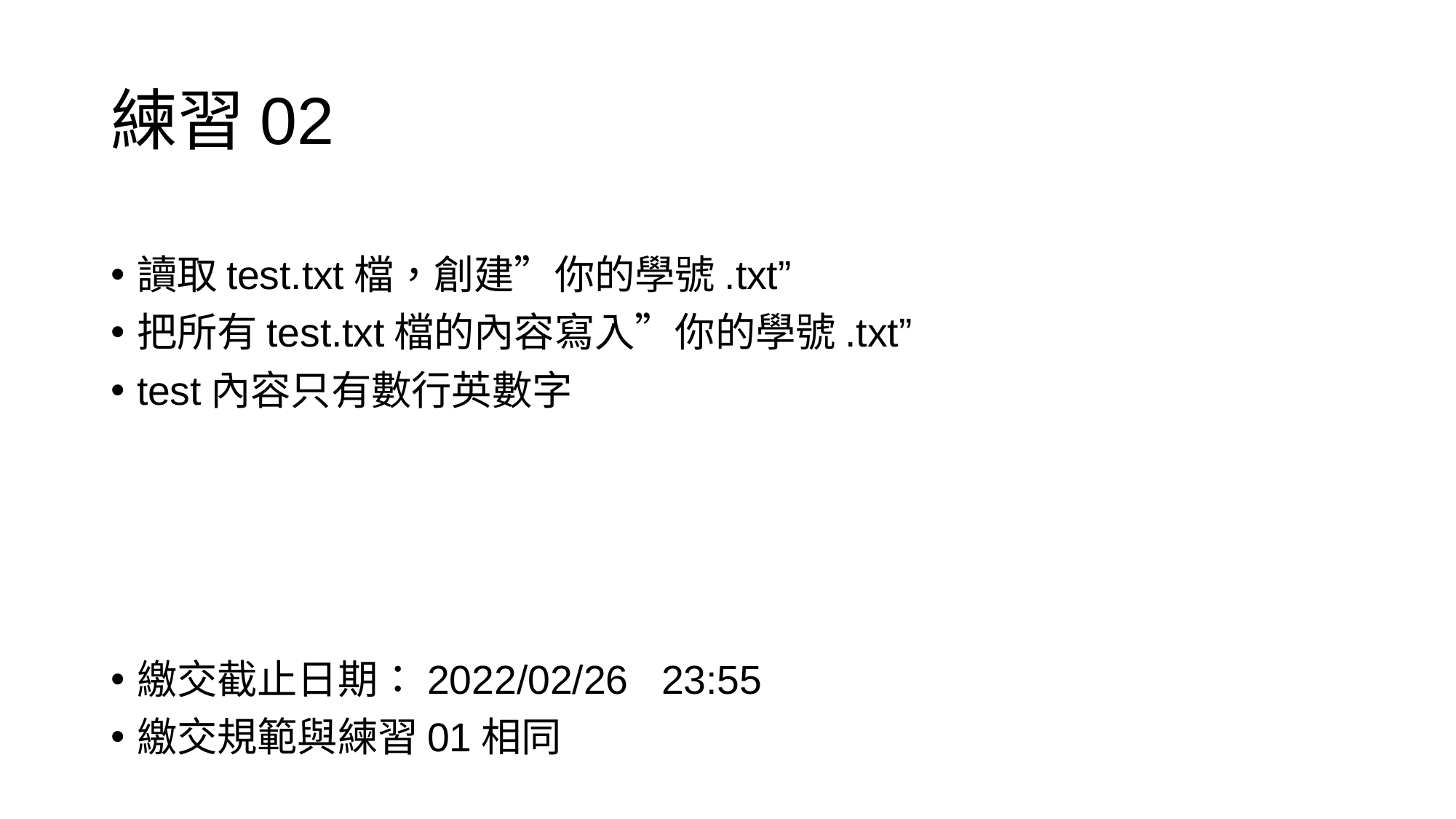

# 練習02
讀取test.txt檔，創建”你的學號.txt”
把所有test.txt檔的內容寫入”你的學號.txt”
test內容只有數行英數字

繳交截止日期：2022/02/26   23:55
繳交規範與練習01相同